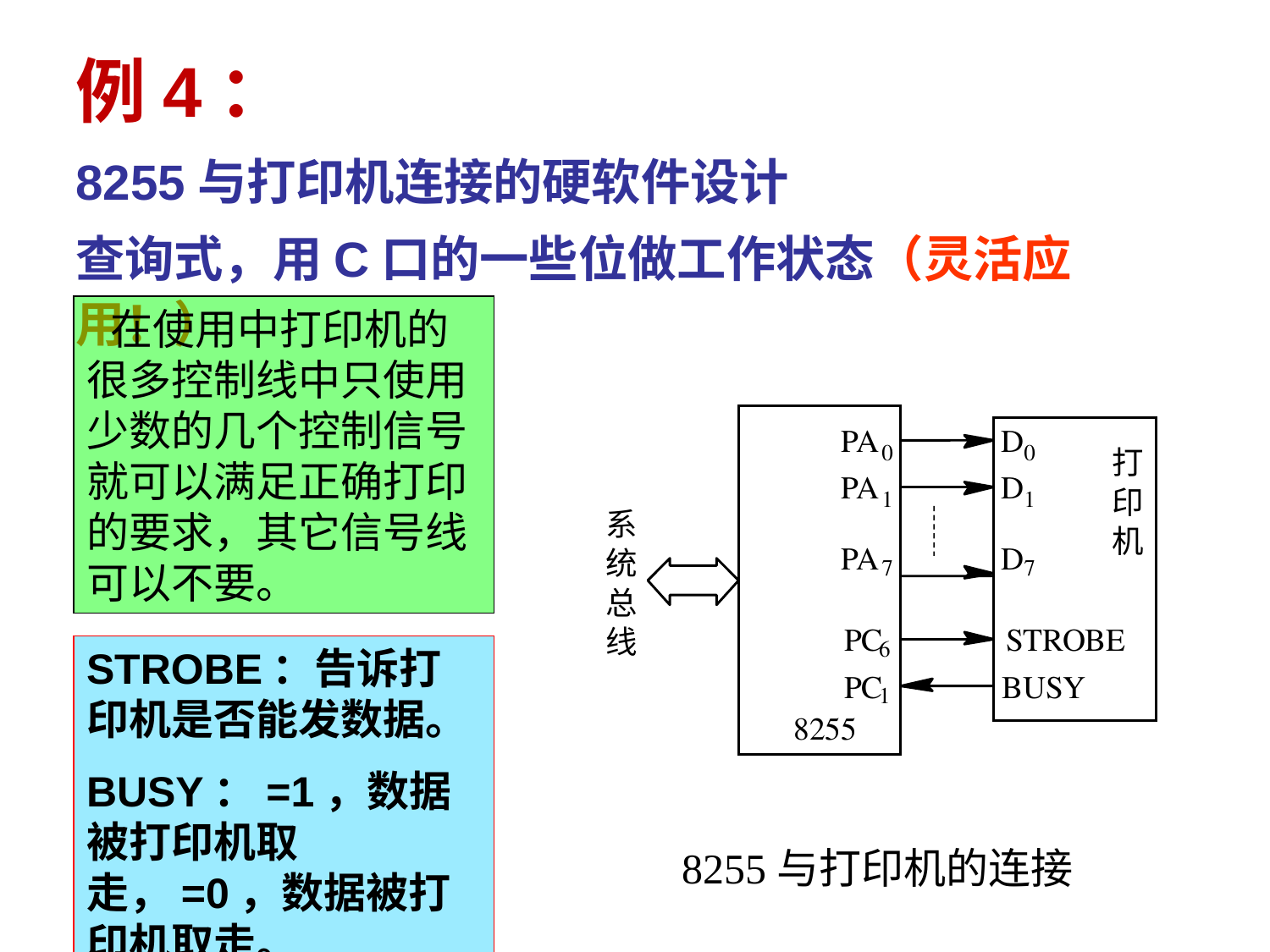

例4：
8255与打印机连接的硬软件设计
查询式，用C口的一些位做工作状态（灵活应用！）
  在使用中打印机的很多控制线中只使用少数的几个控制信号就可以满足正确打印的要求，其它信号线可以不要。

PA
D

0
0

打
PA
D

印
1
1

系

机
PA
D
统
7
7

总
PC
STROBE
线

6

PC
BUSY

1

8255
STROBE：告诉打印机是否能发数据。
BUSY：=1，数据被打印机取走，=0，数据被打印机取走。
      8255与打印机的连接